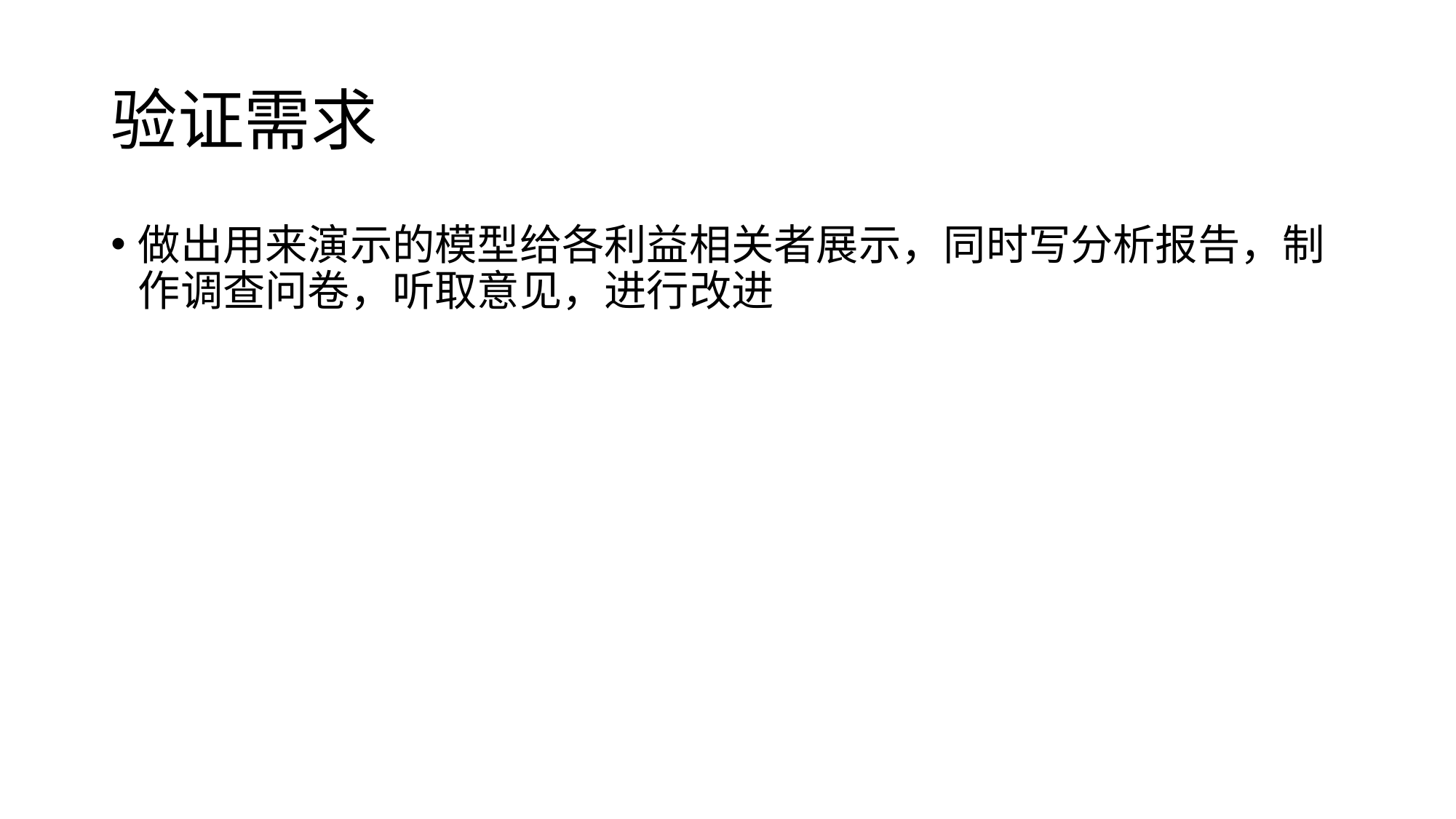

# 验证需求
做出用来演示的模型给各利益相关者展示，同时写分析报告，制作调查问卷，听取意见，进行改进